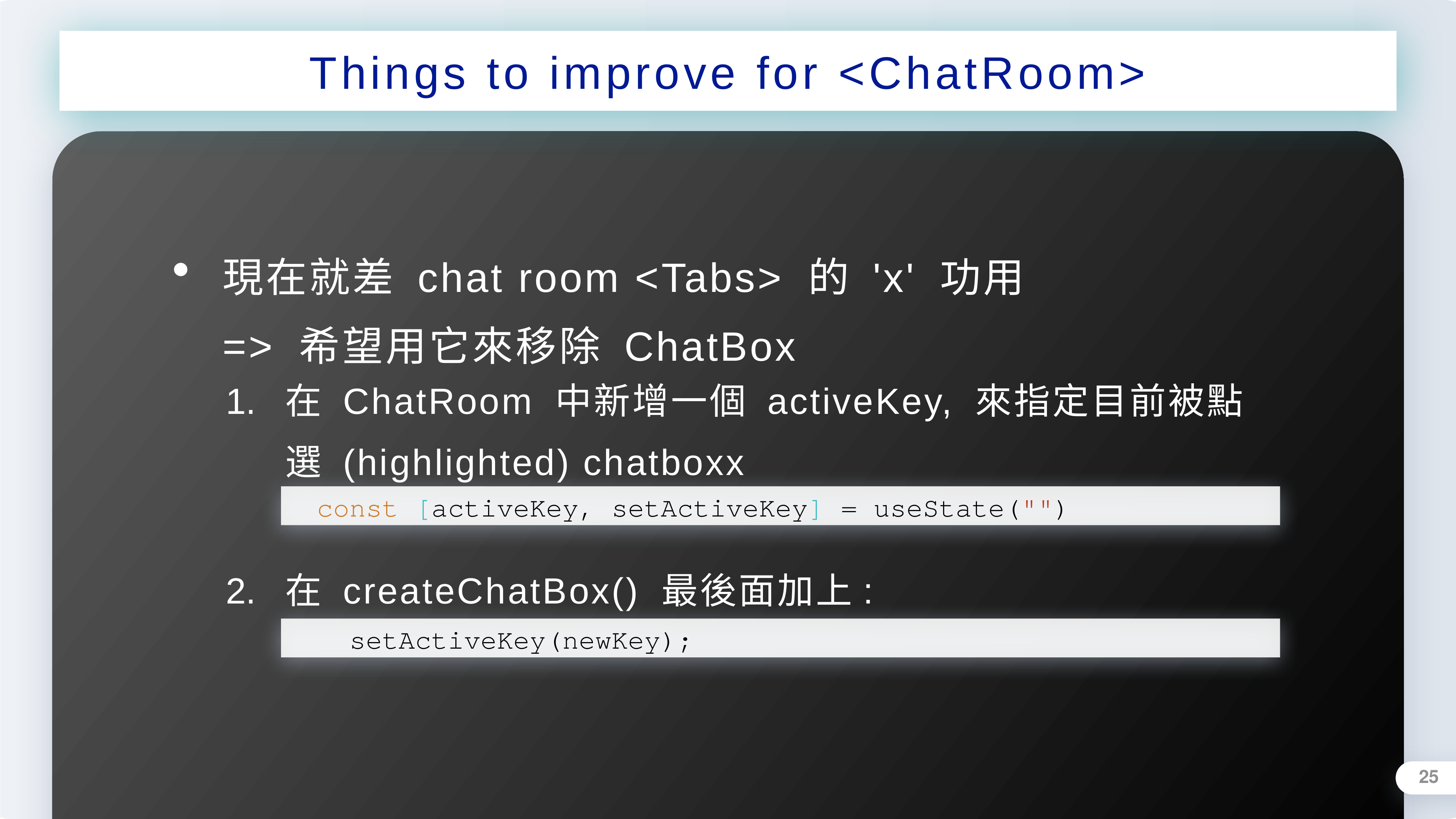

Things to improve for <ChatRoom>
現在就差 chat room <Tabs> 的 'x' 功用
=> 希望用它來移除 ChatBox
在 ChatRoom 中新增一個 activeKey, 來指定目前被點選 (highlighted) chatboxx
  const [activeKey, setActiveKey] = useState("")
在 createChatBox() 最後面加上:
    setActiveKey(newKey);
25